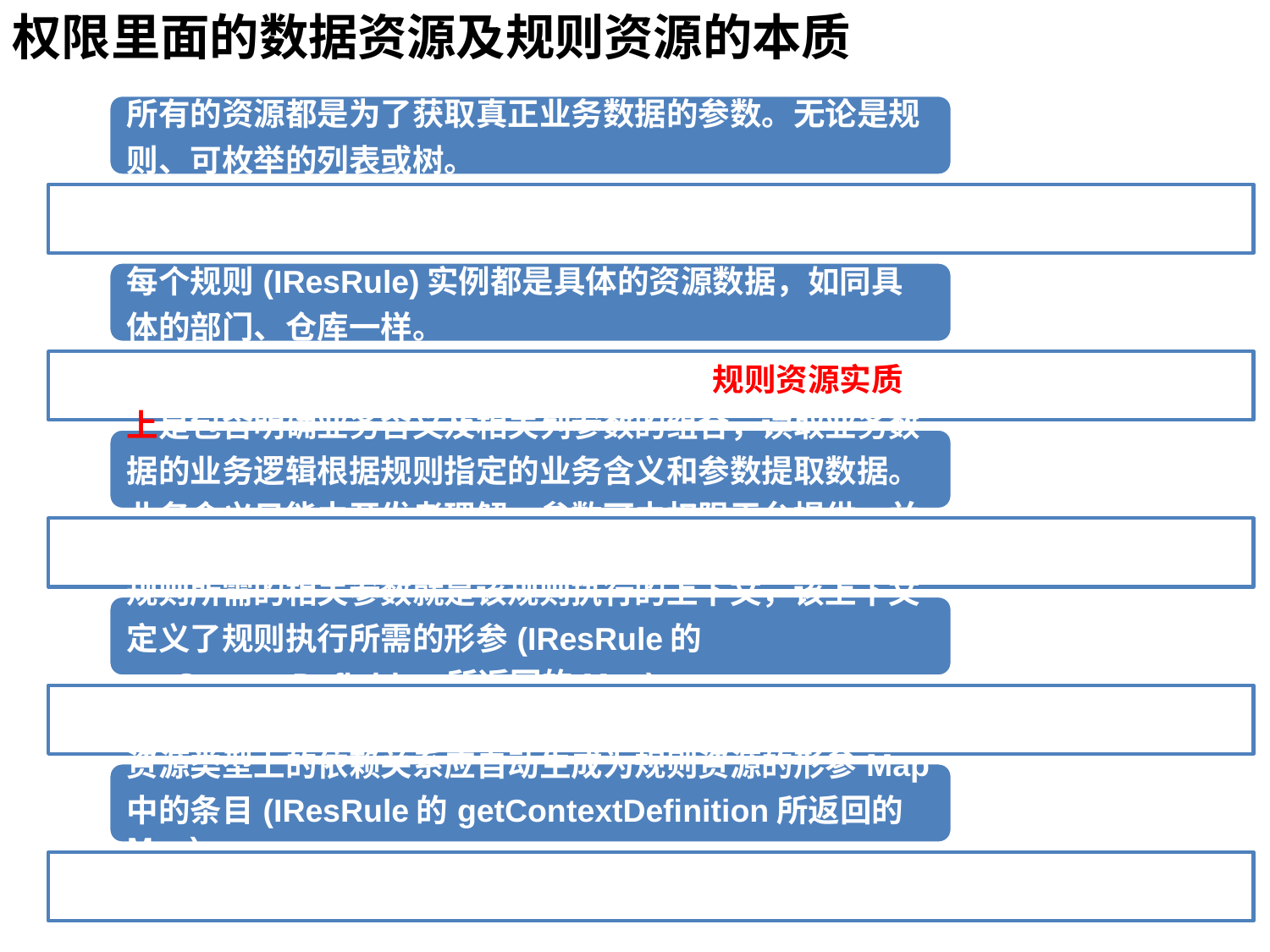

权限里面的数据资源及规则资源的本质
所有的资源都是为了获取真正业务数据的参数。无论是规则、可枚举的列表或树。
规则(IResRule)是一种特殊的列表资源。规则资源实质上是包含明确业务含义及相关列参数的组合，读取业务数据的业务逻辑根据规则指定的业务含义和参数提取数据。业务含义只能由开发者理解，参数可由权限平台提供，并支持动态修改。
规则所需的相关参数就是该规则执行的上下文，该上下文定义了规则执行所需的形参(IResRule的getContextDefinition所返回的Map)。
资源类型上的依赖关系应自动生成为规则资源的形参Map中的条目(IResRule的getContextDefinition所返回的Map)
每个规则(IResRule)实例都是具体的资源数据，如同具体的部门、仓库一样。